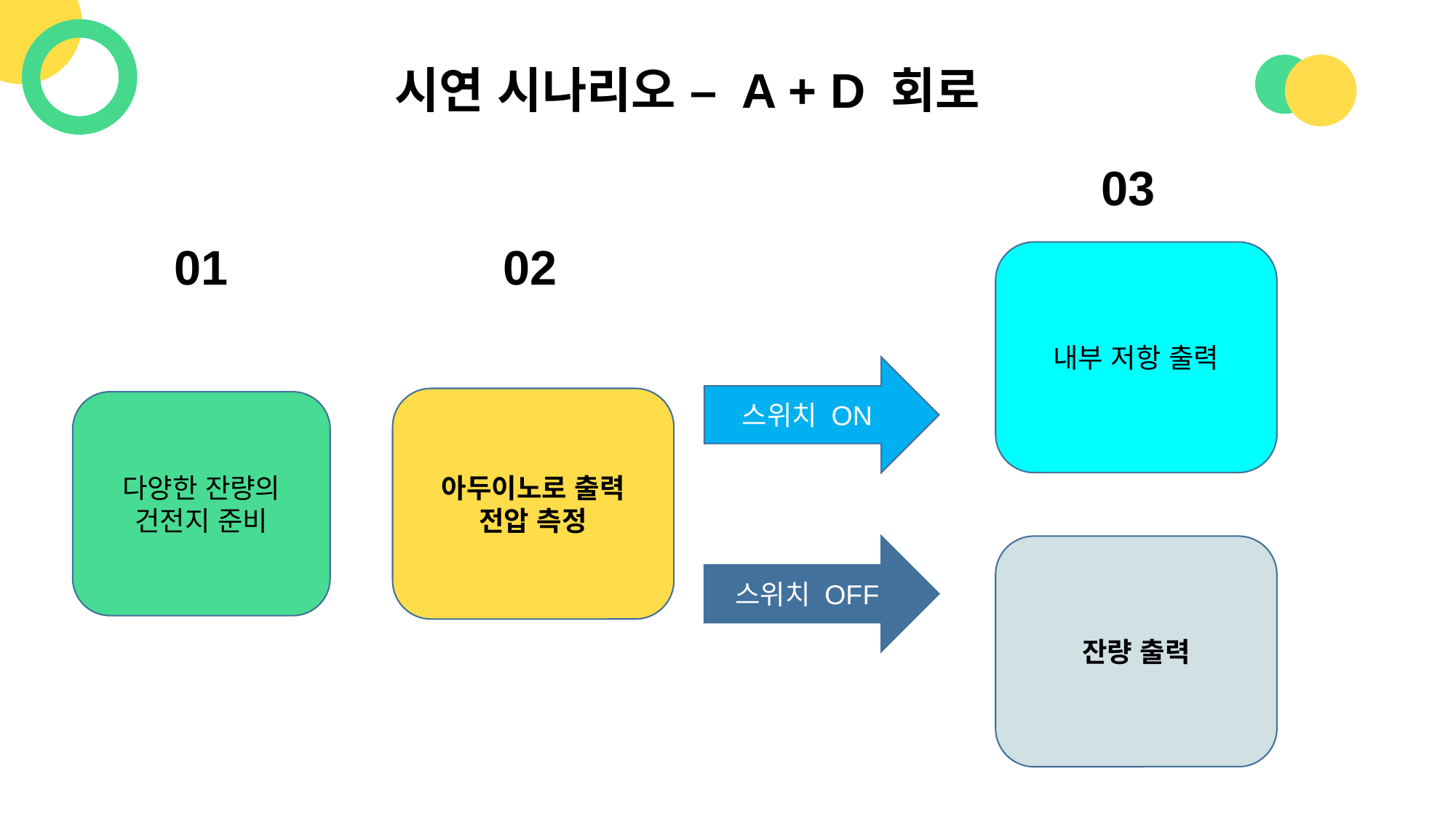

시연 시나리오 – A + D 회로

03
02

01
내부 저항 출력
스위치 ON
아두이노로 출력 전압 측정
다양한 잔량의 건전지 준비
스위치 OFF
잔량 출력